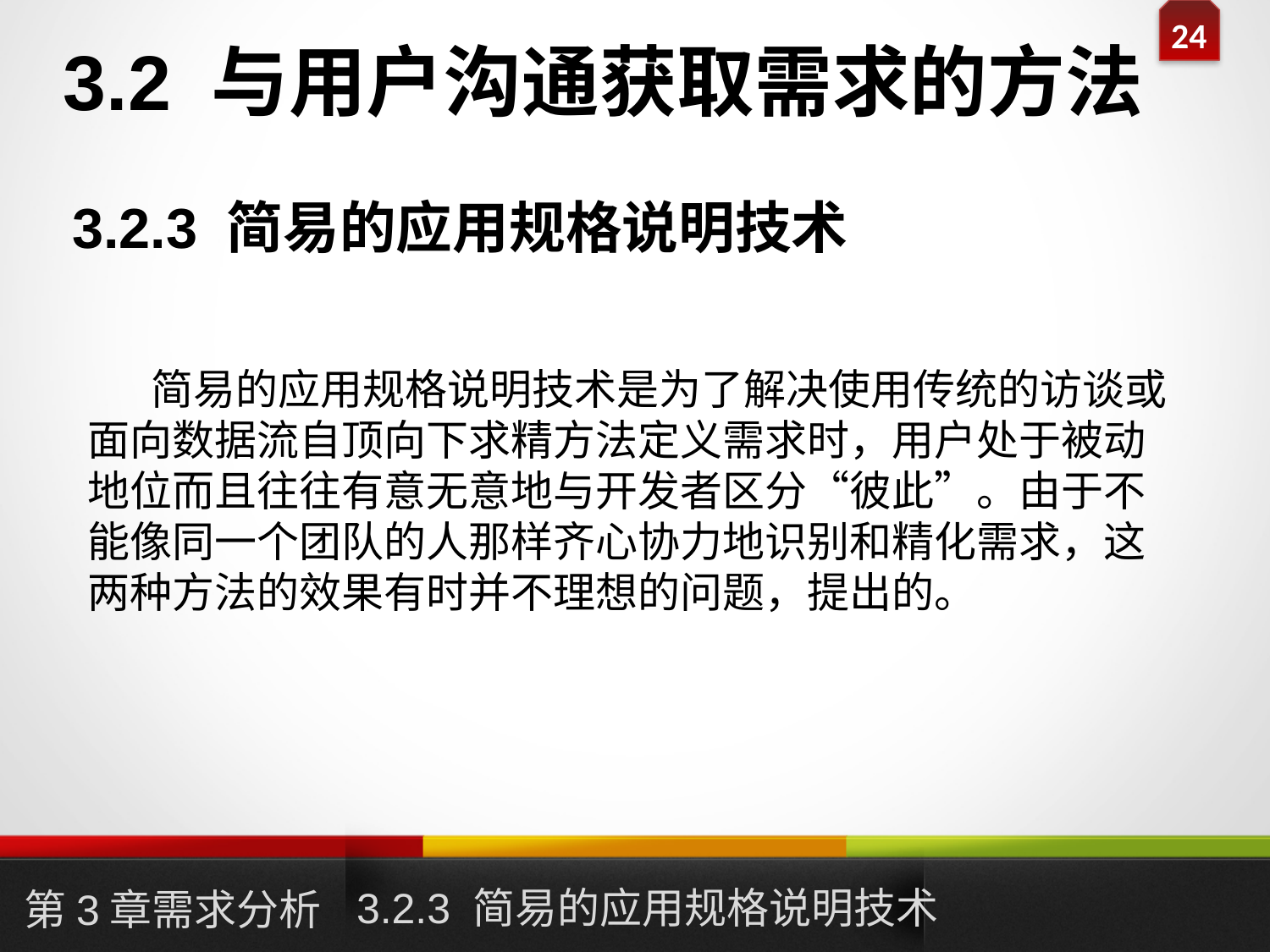

# 3.2 与用户沟通获取需求的方法
3.2.3 简易的应用规格说明技术
简易的应用规格说明技术是为了解决使用传统的访谈或面向数据流自顶向下求精方法定义需求时，用户处于被动地位而且往往有意无意地与开发者区分“彼此”。由于不能像同一个团队的人那样齐心协力地识别和精化需求，这两种方法的效果有时并不理想的问题，提出的。
3.2.3 简易的应用规格说明技术
第3章需求分析